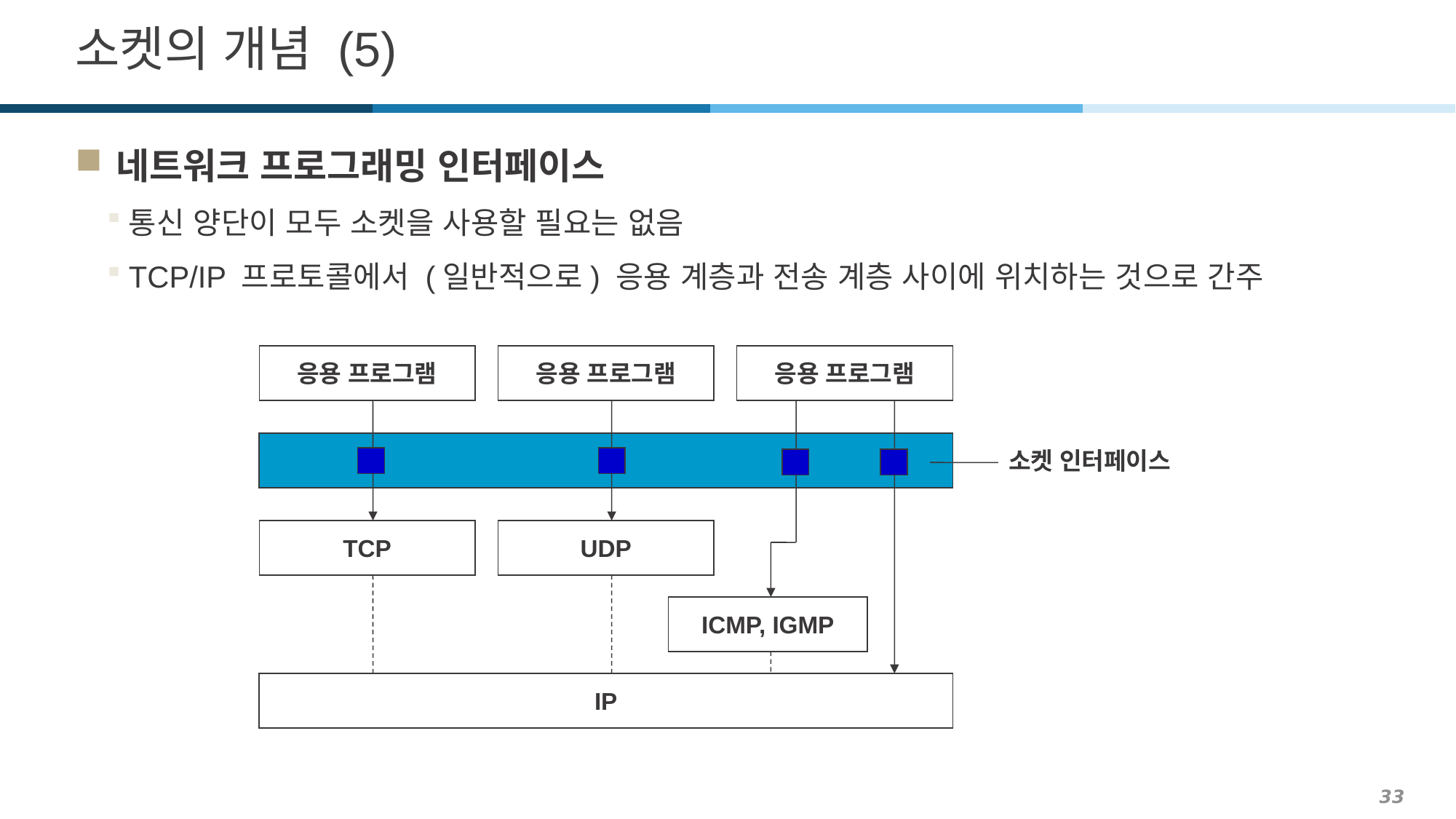

# 소켓의 개념 (5)
네트워크 프로그래밍 인터페이스
통신 양단이 모두 소켓을 사용할 필요는 없음
TCP/IP 프로토콜에서 (일반적으로) 응용 계층과 전송 계층 사이에 위치하는 것으로 간주
응용 프로그램
응용 프로그램
응용 프로그램

소켓 인터페이스

TCP
UDP

ICMP, IGMP

IP